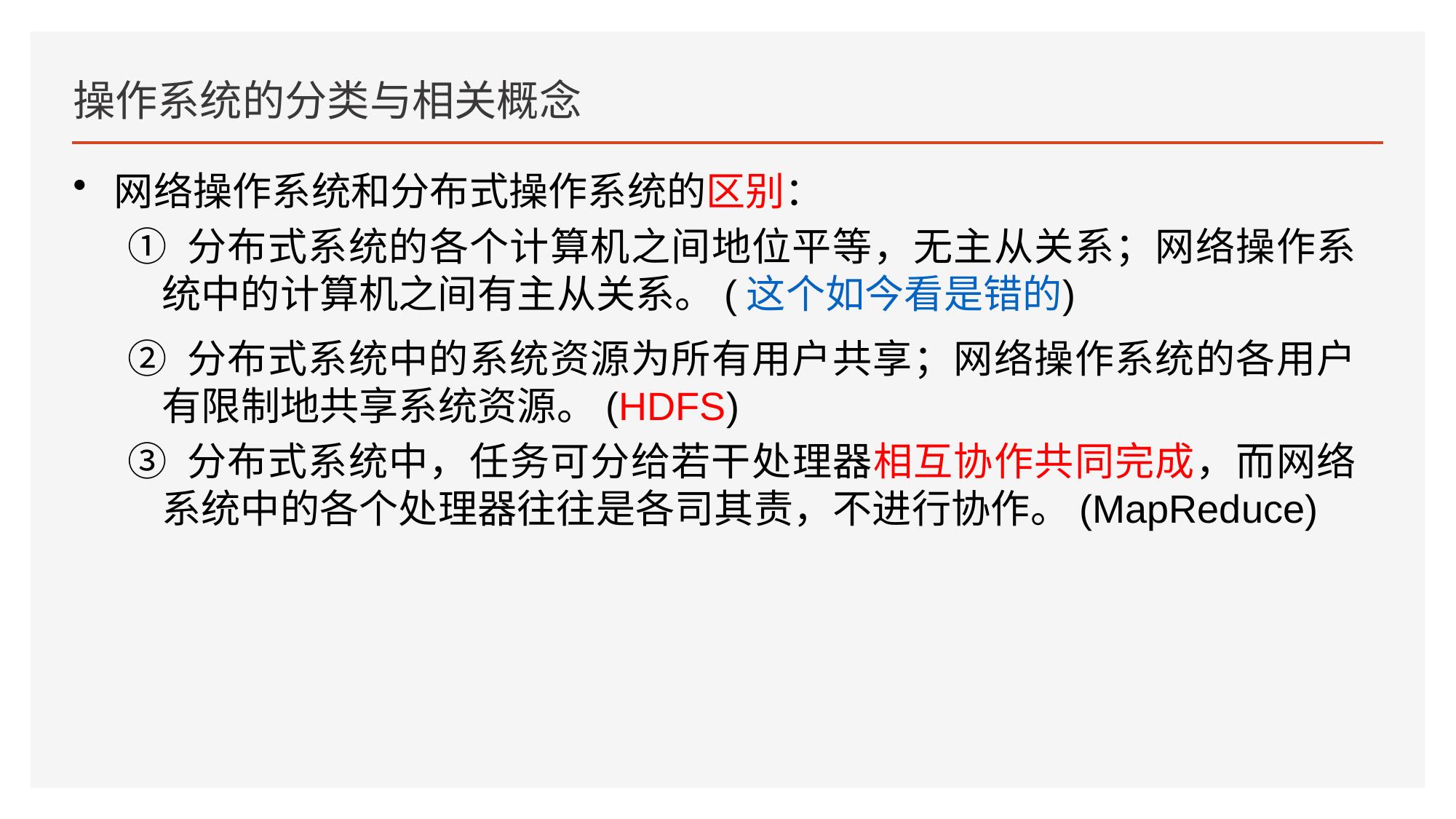

# 操作系统的分类与相关概念
网络操作系统和分布式操作系统的区别：
① 分布式系统的各个计算机之间地位平等，无主从关系；网络操作系统中的计算机之间有主从关系。(这个如今看是错的)
② 分布式系统中的系统资源为所有用户共享；网络操作系统的各用户有限制地共享系统资源。(HDFS)
③ 分布式系统中，任务可分给若干处理器相互协作共同完成，而网络系统中的各个处理器往往是各司其责，不进行协作。(MapReduce)